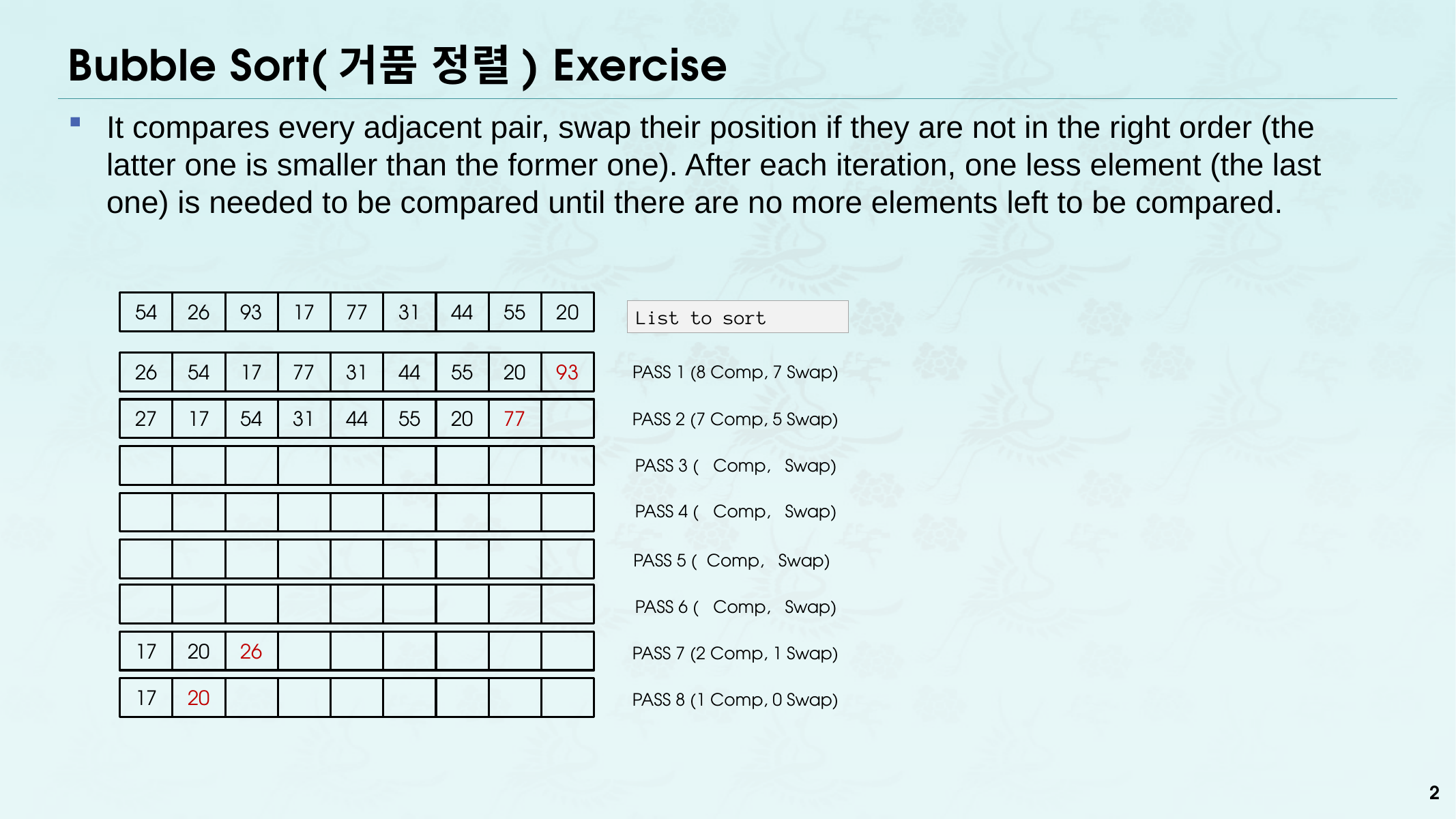

# Bubble Sort(거품 정렬) Exercise
It compares every adjacent pair, swap their position if they are not in the right order (the latter one is smaller than the former one). After each iteration, one less element (the last one) is needed to be compared until there are no more elements left to be compared.

54
26
93
17
77
31
44
55
20
List to sort
26
54
17
77
31
44
55
20
93
PASS 1 (8 Comp, 7 Swap)
27
17
54
31
44
55
20
77

PASS 2 (7 Comp, 5 Swap)

PASS 3 (   Comp,   Swap)

PASS 4 (   Comp,   Swap)

PASS 5 (  Comp,   Swap)

PASS 6 (   Comp,   Swap)
17
20
26

PASS 7 (2 Comp, 1 Swap)
17
20

PASS 8 (1 Comp, 0 Swap)
2